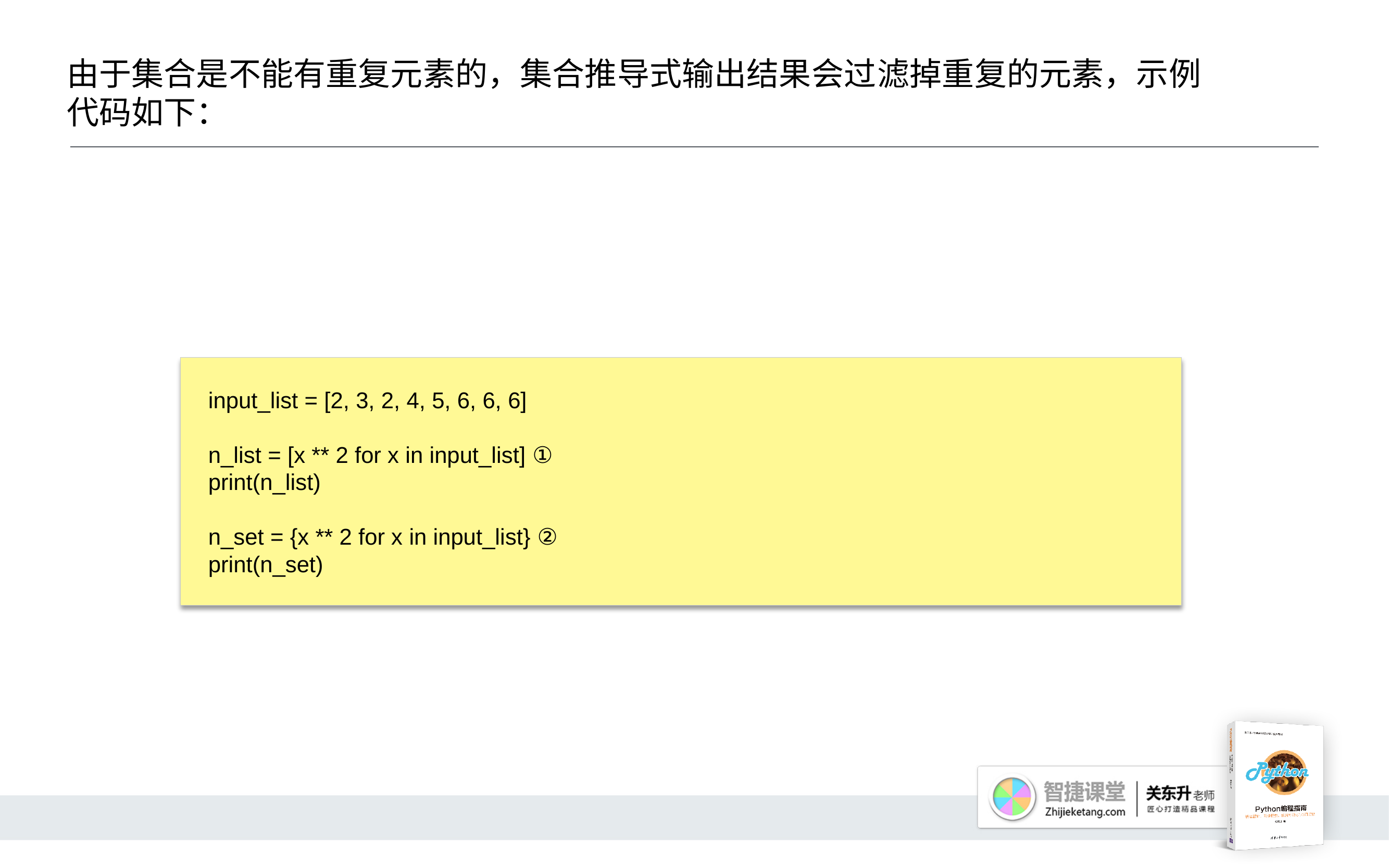

# 由于集合是不能有重复元素的，集合推导式输出结果会过滤掉重复的元素，示例代码如下：
input_list = [2, 3, 2, 4, 5, 6, 6, 6]

n_list = [x ** 2 for x in input_list] ①
print(n_list)

n_set = {x ** 2 for x in input_list} ②
print(n_set)